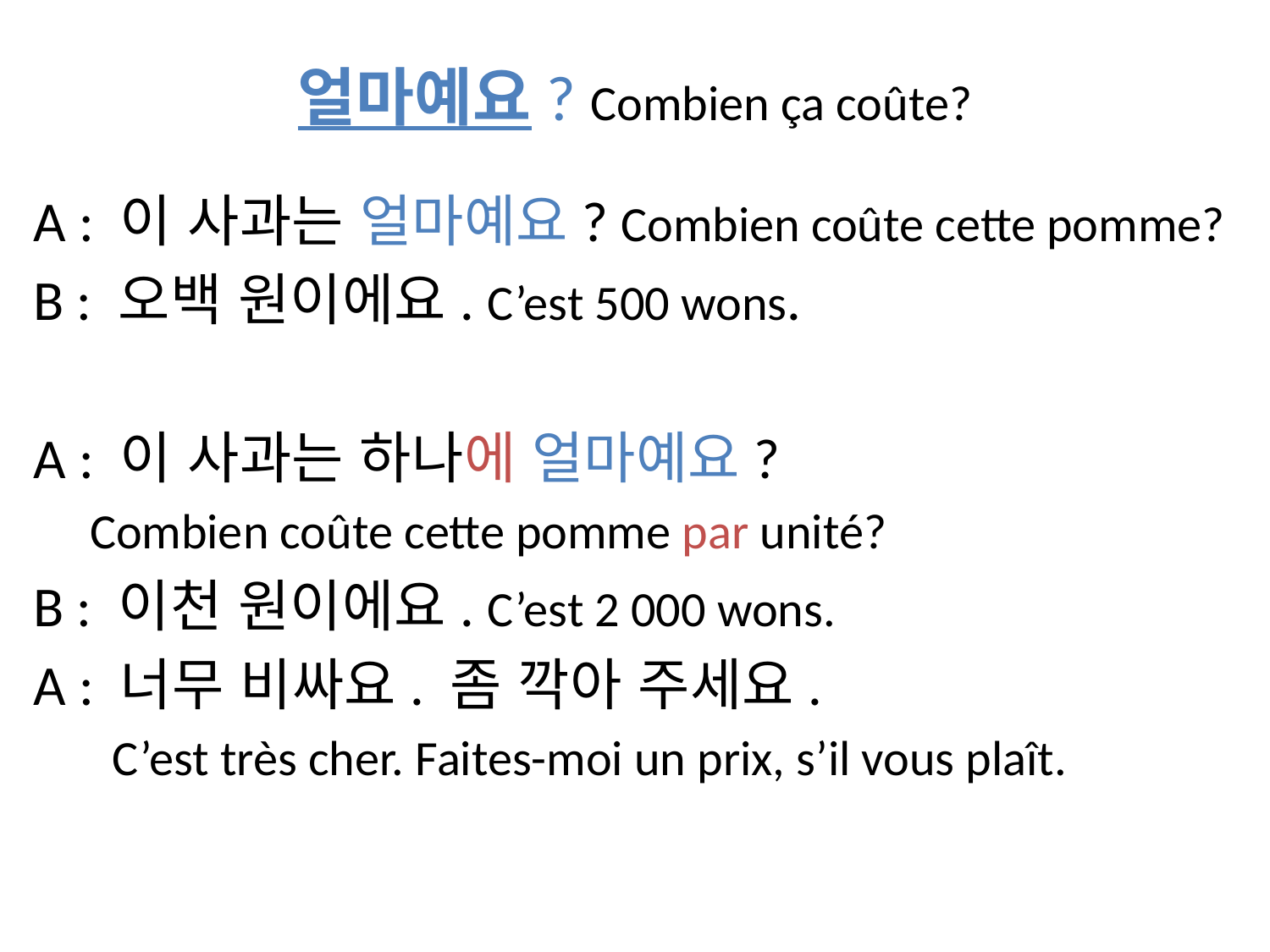

# 얼마예요? Combien ça coûte?
A : 이 사과는 얼마예요? Combien coûte cette pomme?
B : 오백 원이에요. C’est 500 wons.

A : 이 사과는 하나에 얼마예요?
     Combien coûte cette pomme par unité?
B : 이천 원이에요. C’est 2 000 wons.
A : 너무 비싸요. 좀 깍아 주세요.
       C’est très cher. Faites-moi un prix, s’il vous plaît.